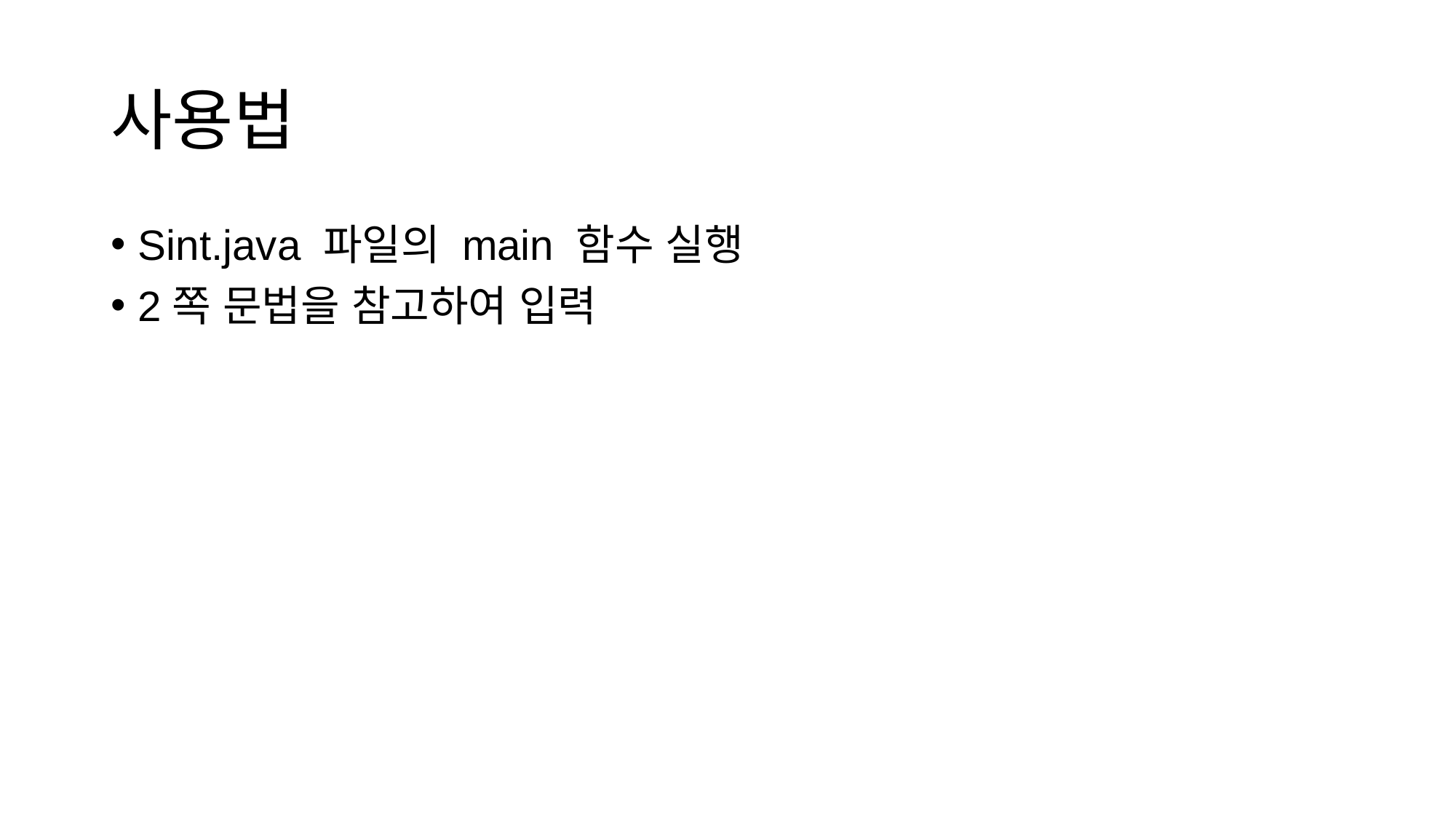

# 사용법
Sint.java 파일의 main 함수 실행
2쪽 문법을 참고하여 입력